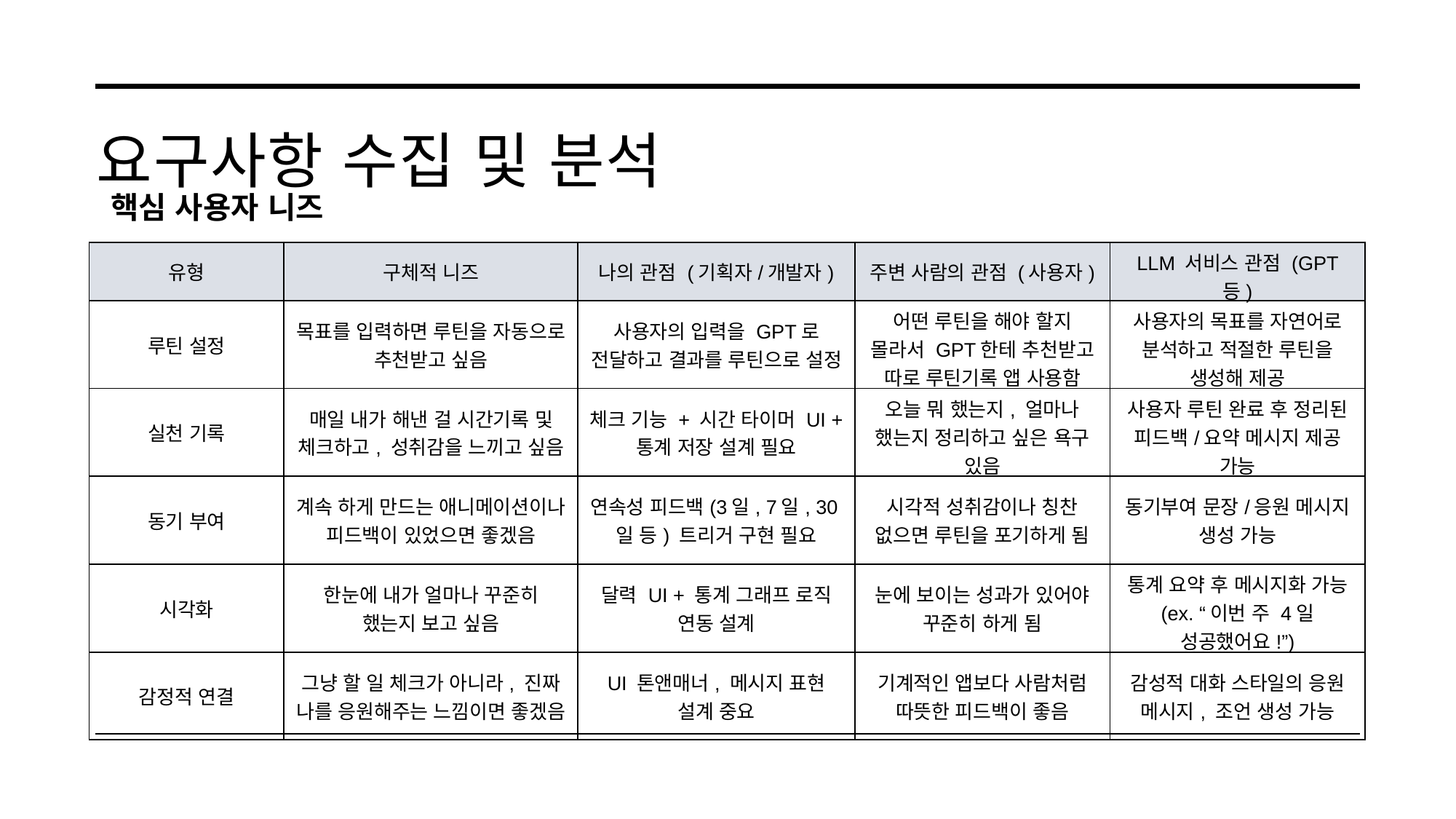

# 요구사항 수집 및 분석
핵심 사용자 니즈
| 유형 | 구체적 니즈 | 나의 관점 (기획자/개발자) | 주변 사람의 관점 (사용자) | LLM 서비스 관점 (GPT 등) |
| --- | --- | --- | --- | --- |
| 루틴 설정 | 목표를 입력하면 루틴을 자동으로 추천받고 싶음 | 사용자의 입력을 GPT로 전달하고 결과를 루틴으로 설정 | 어떤 루틴을 해야 할지 몰라서 GPT한테 추천받고 따로 루틴기록 앱 사용함 | 사용자의 목표를 자연어로 분석하고 적절한 루틴을 생성해 제공 |
| 실천 기록 | 매일 내가 해낸 걸 시간기록 및 체크하고, 성취감을 느끼고 싶음 | 체크 기능 + 시간 타이머 UI + 통계 저장 설계 필요 | 오늘 뭐 했는지, 얼마나 했는지 정리하고 싶은 욕구 있음 | 사용자 루틴 완료 후 정리된 피드백/요약 메시지 제공 가능 |
| 동기 부여 | 계속 하게 만드는 애니메이션이나 피드백이 있었으면 좋겠음 | 연속성 피드백(3일, 7일, 30일 등) 트리거 구현 필요 | 시각적 성취감이나 칭찬 없으면 루틴을 포기하게 됨 | 동기부여 문장/응원 메시지 생성 가능 |
| 시각화 | 한눈에 내가 얼마나 꾸준히 했는지 보고 싶음 | 달력 UI + 통계 그래프 로직 연동 설계 | 눈에 보이는 성과가 있어야 꾸준히 하게 됨 | 통계 요약 후 메시지화 가능 (ex. “이번 주 4일 성공했어요!”) |
| 감정적 연결 | 그냥 할 일 체크가 아니라, 진짜 나를 응원해주는 느낌이면 좋겠음 | UI 톤앤매너, 메시지 표현 설계 중요 | 기계적인 앱보다 사람처럼 따뜻한 피드백이 좋음 | 감성적 대화 스타일의 응원 메시지, 조언 생성 가능 |